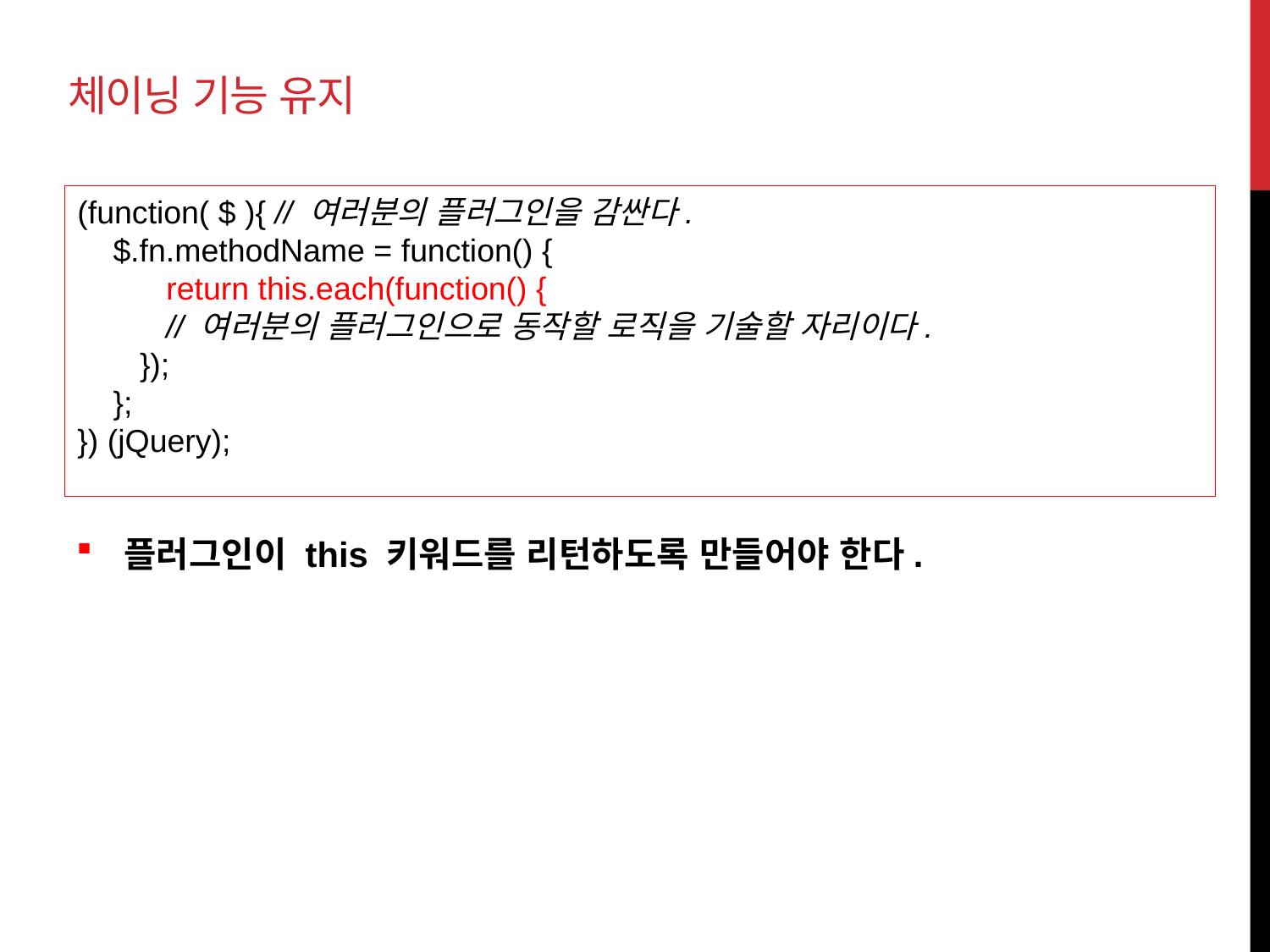

# 체이닝 기능 유지
(function( $ ){ // 여러분의 플러그인을 감싼다.
    $.fn.methodName = function() {
          return this.each(function() {
          // 여러분의 플러그인으로 동작할 로직을 기술할 자리이다.
       });
    };
}) (jQuery);
플러그인이 this 키워드를 리턴하도록 만들어야 한다.